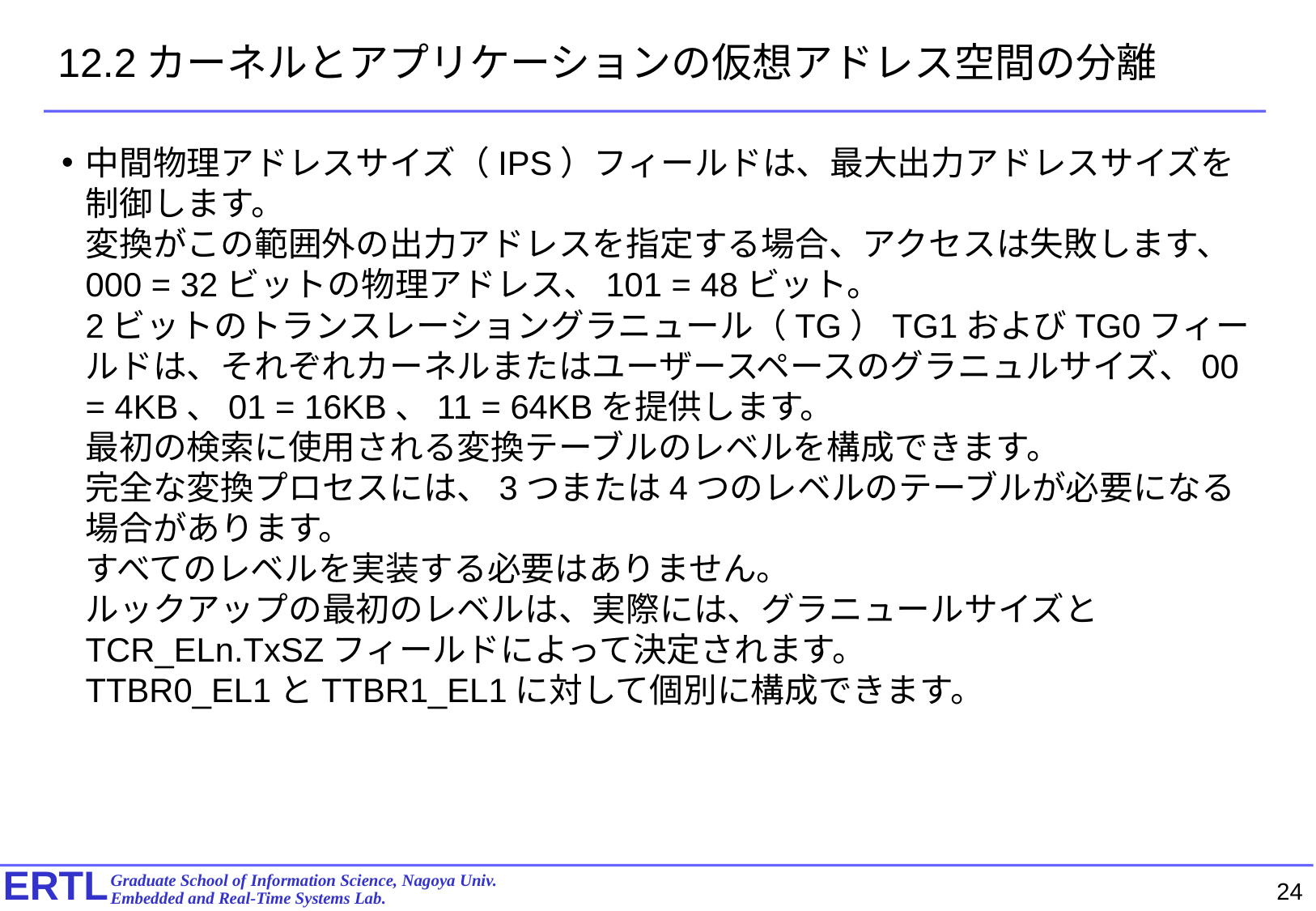

# 12.2カーネルとアプリケーションの仮想アドレス空間の分離
中間物理アドレスサイズ（IPS）フィールドは、最大出力アドレスサイズを制御します。
変換がこの範囲外の出力アドレスを指定する場合、アクセスは失敗します、000 = 32ビットの物理アドレス、101 = 48ビット。
2ビットのトランスレーショングラニュール（TG）TG1およびTG0フィールドは、それぞれカーネルまたはユーザースペースのグラニュルサイズ、00 = 4KB、01 = 16KB、11 = 64KBを提供します。
最初の検索に使用される変換テーブルのレベルを構成できます。
完全な変換プロセスには、3つまたは4つのレベルのテーブルが必要になる場合があります。
すべてのレベルを実装する必要はありません。
ルックアップの最初のレベルは、実際には、グラニュールサイズとTCR_ELn.TxSZフィールドによって決定されます。
TTBR0_EL1とTTBR1_EL1に対して個別に構成できます。

24